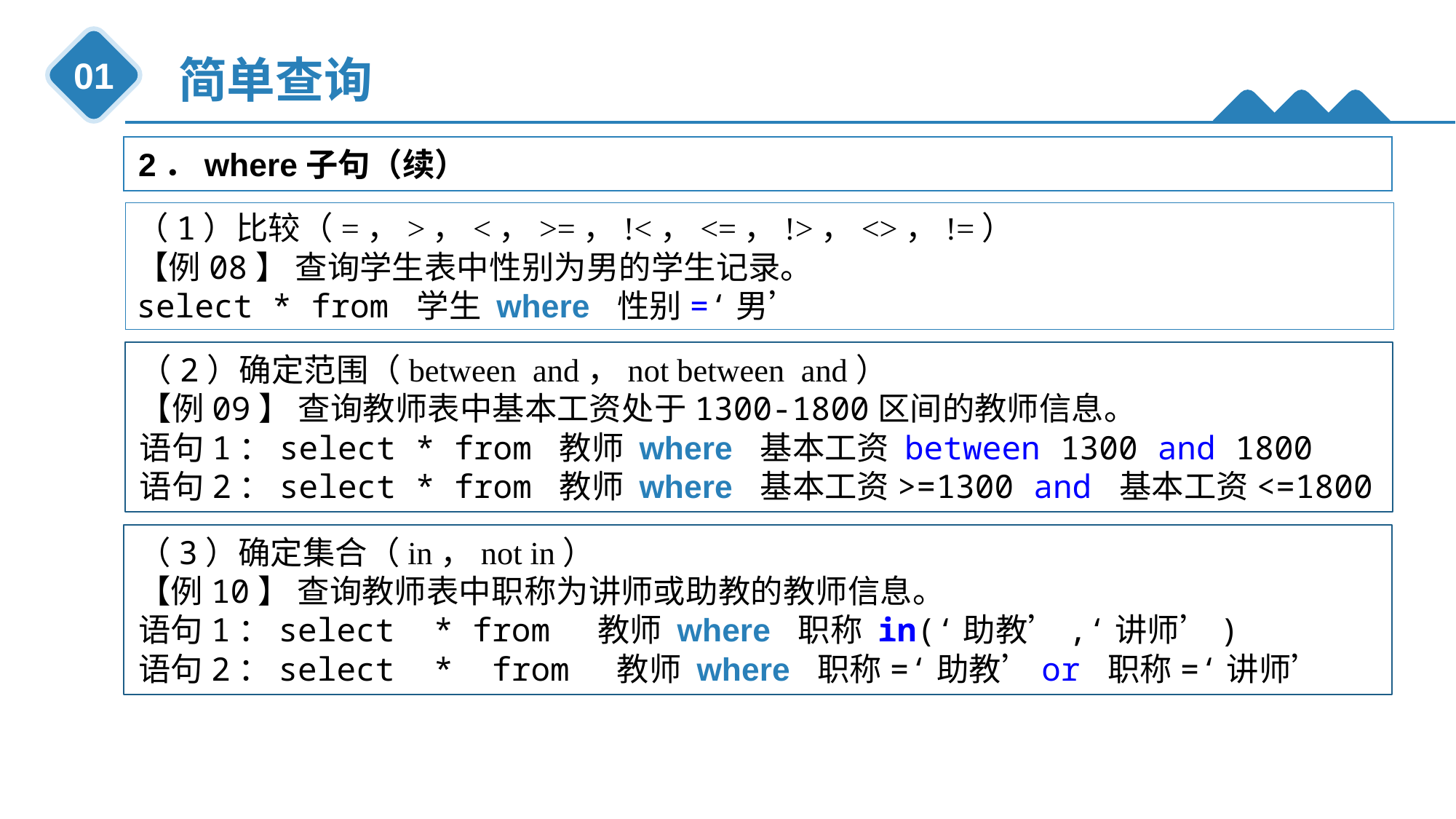

简单查询
01

2．where子句（续）
（1）比较（=，>，<，>=，!<，<=，!>，<>，!=）
【例08】 查询学生表中性别为男的学生记录。
select * from 学生 where 性别=‘男’
（2）确定范围（between  and，not between  and）
【例09】 查询教师表中基本工资处于1300-1800区间的教师信息。
语句1：select * from 教师 where 基本工资 between 1300 and 1800
语句2：select * from 教师 where 基本工资>=1300 and 基本工资<=1800
（3）确定集合（in，not in）
【例10】 查询教师表中职称为讲师或助教的教师信息。
语句1：select  * from  教师 where 职称 in(‘助教’,‘讲师’)
语句2：select  *  from  教师 where 职称=‘助教’or 职称=‘讲师’